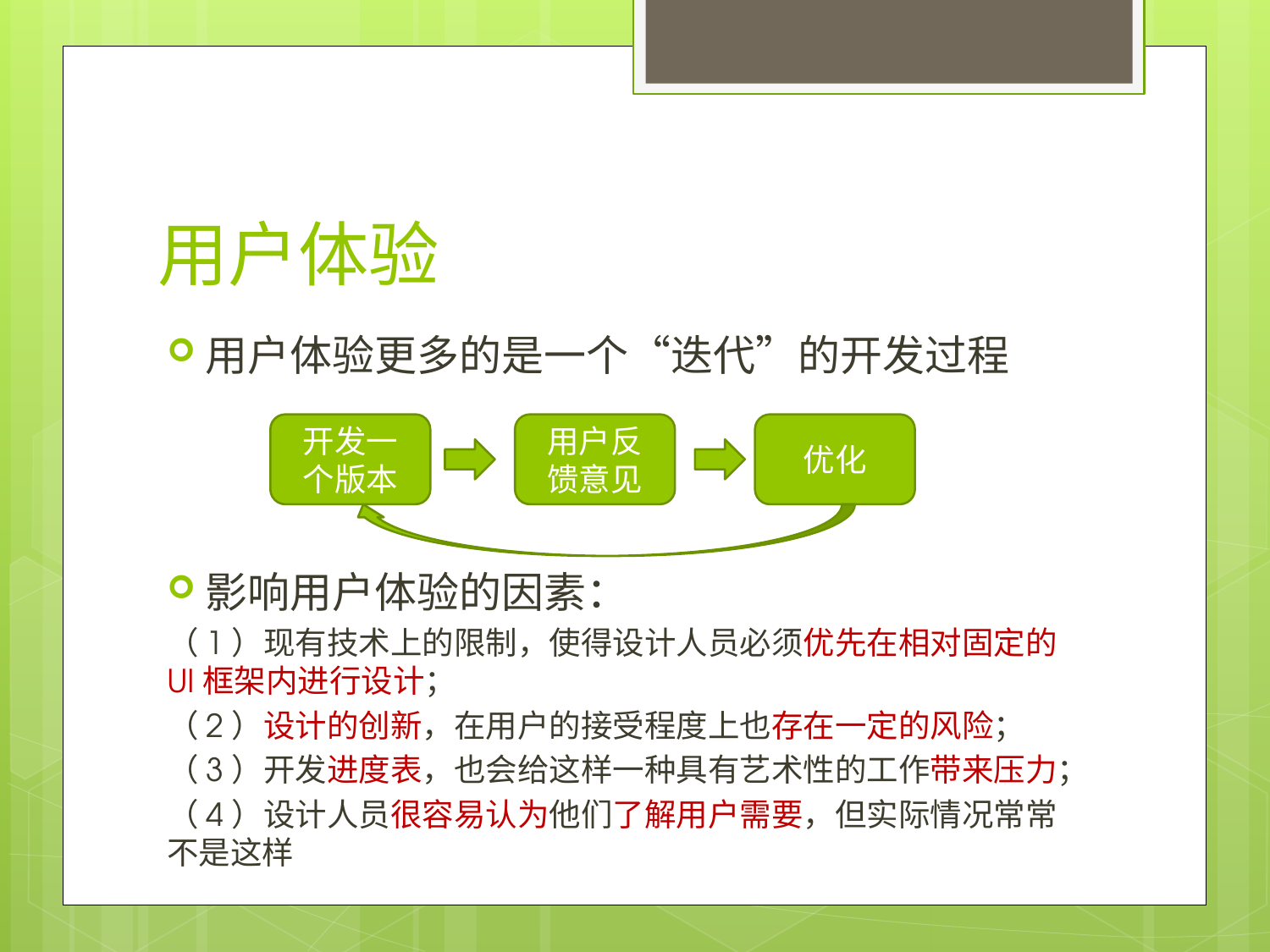

# 用户体验
用户体验更多的是一个“迭代”的开发过程

影响用户体验的因素：
（1）现有技术上的限制，使得设计人员必须优先在相对固定的UI框架内进行设计；
（2）设计的创新，在用户的接受程度上也存在一定的风险；
（3）开发进度表，也会给这样一种具有艺术性的工作带来压力；
（4）设计人员很容易认为他们了解用户需要，但实际情况常常不是这样
开发一个版本
用户反馈意见
优化